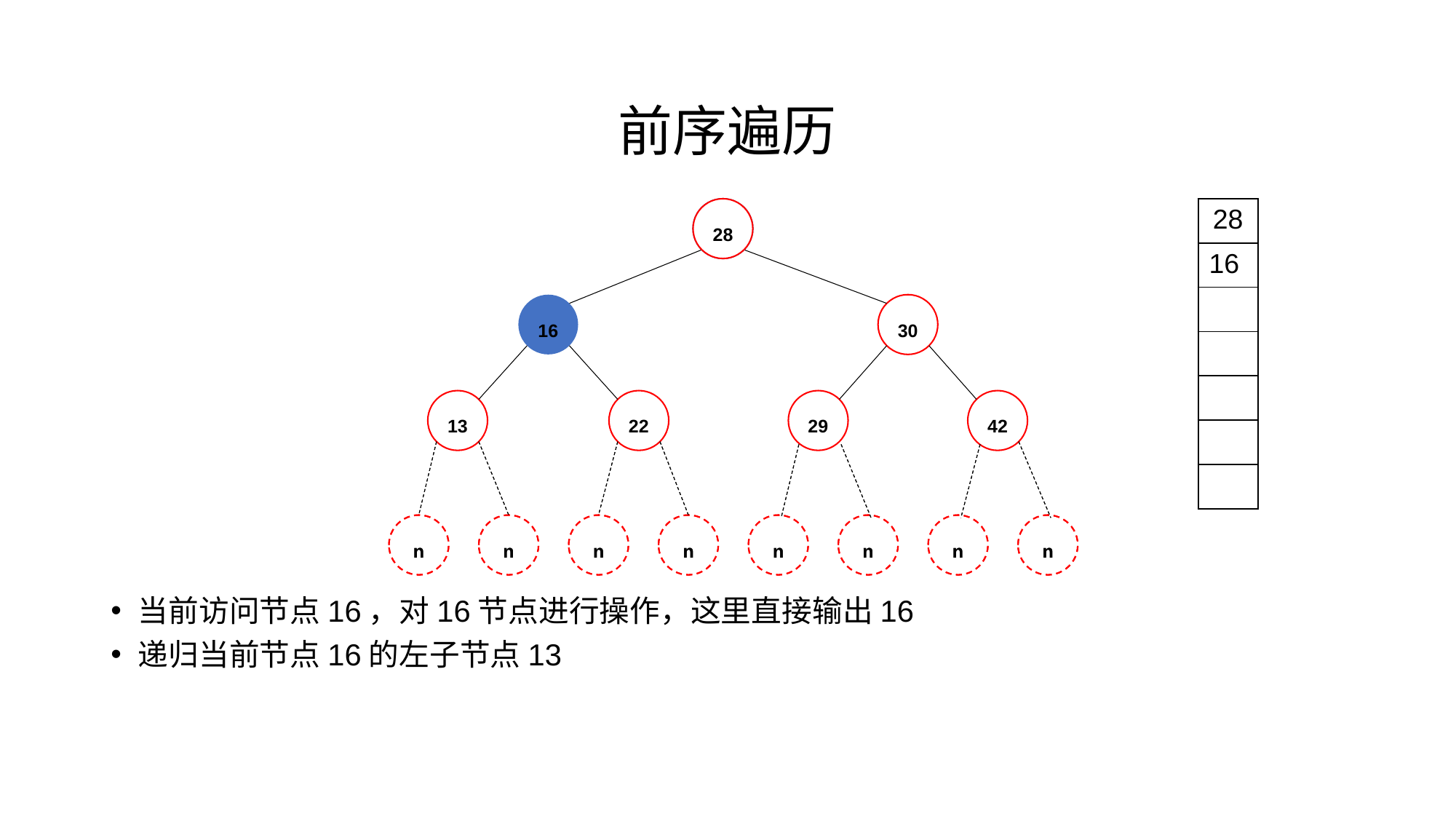

# 前序遍历
28
16
30
13
22
29
42
28
28
| 28 |
| --- |
| 16 |
|  |
|  |
|  |
|  |
|  |
n
n
n
n
n
n
n
n
n
n
n
n
n
n
n
n
当前访问节点16，对16节点进行操作，这里直接输出16
递归当前节点16的左子节点13